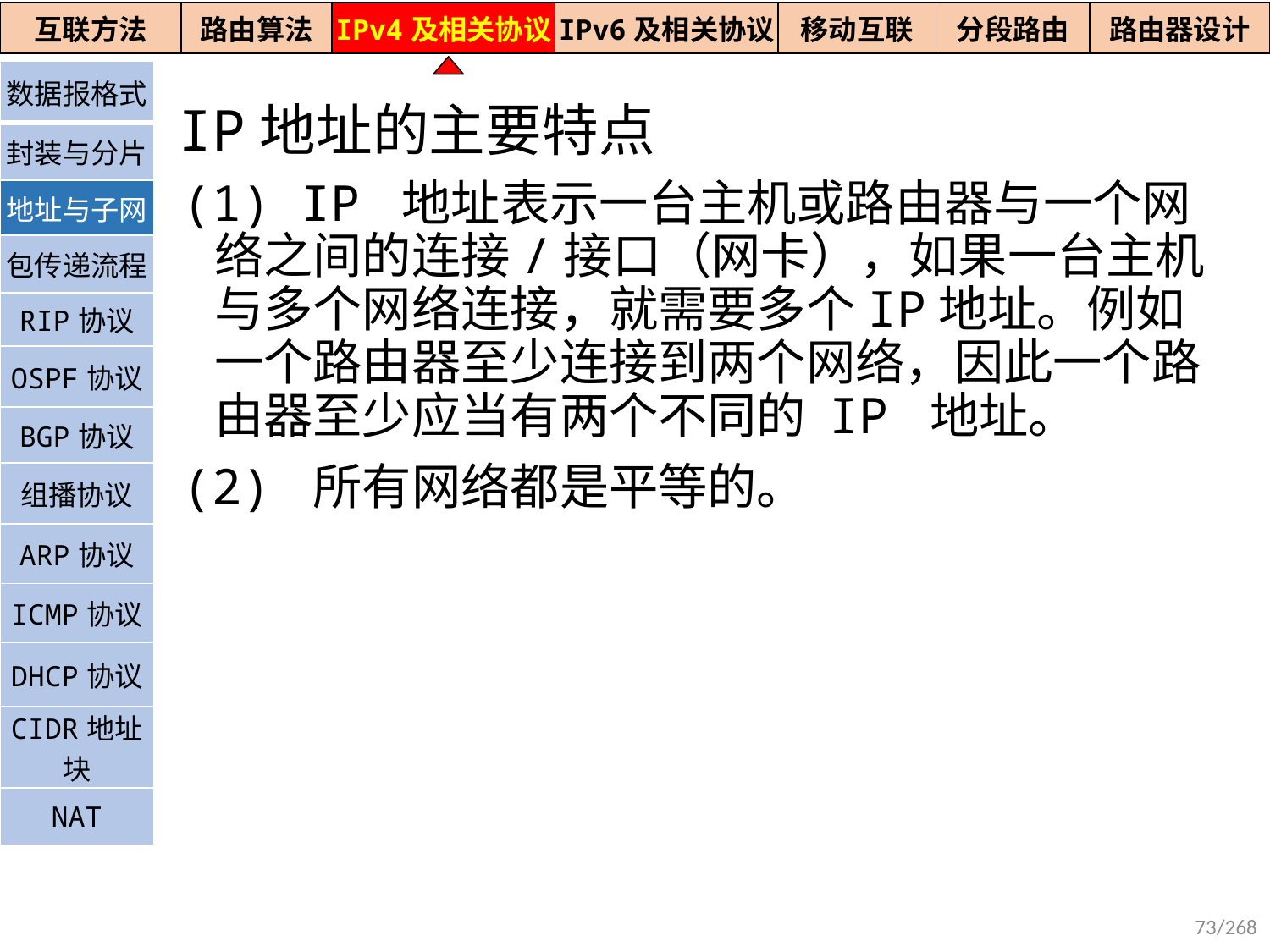

| 互联方法 | 路由算法 | IPv4及相关协议 | IPv6及相关协议 | 移动互联 | 分段路由 | 路由器设计 |
| --- | --- | --- | --- | --- | --- | --- |

| 数据报格式 |
| --- |
| 封装与分片 |
| 地址与子网 |
| 包传递流程 |
| RIP协议 |
| OSPF协议 |
| BGP协议 |
| 组播协议 |
| ARP协议 |
| ICMP协议 |
| DHCP协议 |
| CIDR地址块 |
| NAT |
IP地址的主要特点
(1) IP 地址表示一台主机或路由器与一个网络之间的连接/接口（网卡），如果一台主机与多个网络连接，就需要多个IP地址。例如一个路由器至少连接到两个网络，因此一个路由器至少应当有两个不同的 IP 地址。
(2) 所有网络都是平等的。
73/268